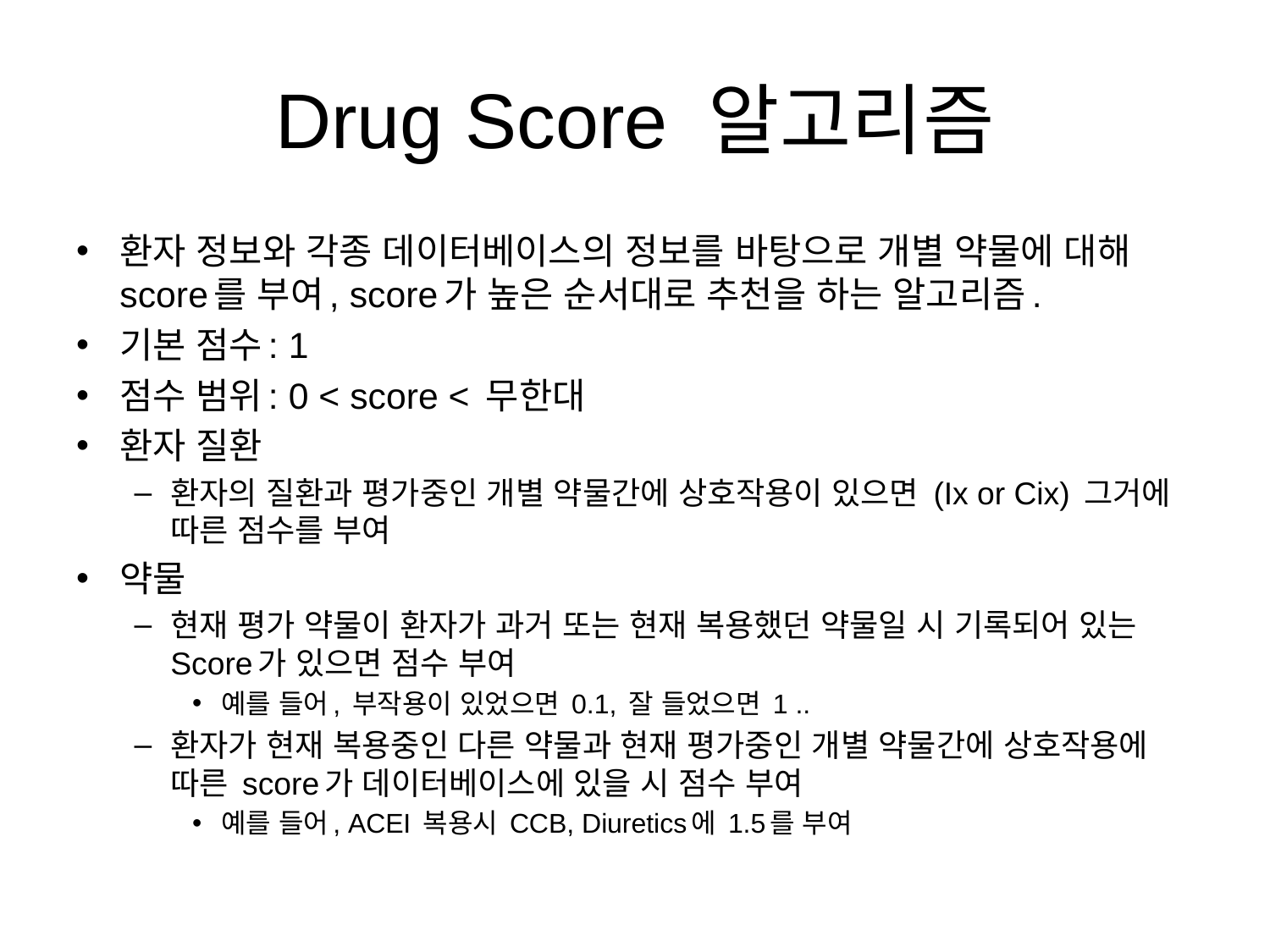

# Drug Score 알고리즘
환자 정보와 각종 데이터베이스의 정보를 바탕으로 개별 약물에 대해 score를 부여, score가 높은 순서대로 추천을 하는 알고리즘.
기본 점수: 1
점수 범위: 0 < score < 무한대
환자 질환
환자의 질환과 평가중인 개별 약물간에 상호작용이 있으면 (Ix or Cix) 그거에 따른 점수를 부여
약물
현재 평가 약물이 환자가 과거 또는 현재 복용했던 약물일 시 기록되어 있는 Score가 있으면 점수 부여
예를 들어, 부작용이 있었으면 0.1, 잘 들었으면 1 ..
환자가 현재 복용중인 다른 약물과 현재 평가중인 개별 약물간에 상호작용에 따른 score가 데이터베이스에 있을 시 점수 부여
예를 들어, ACEI 복용시 CCB, Diuretics에 1.5를 부여